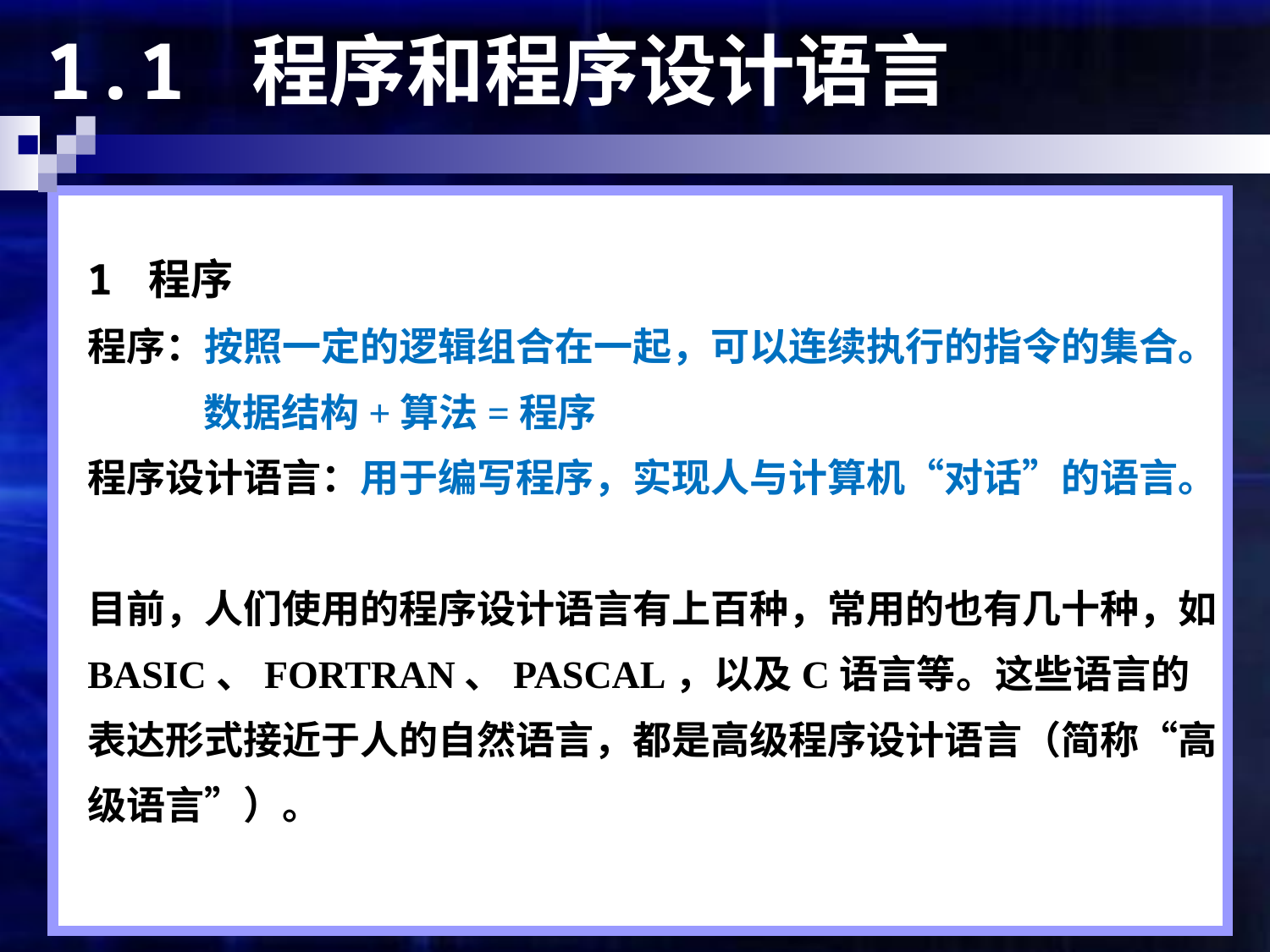

# 1.1 程序和程序设计语言
1 程序
程序：按照一定的逻辑组合在一起，可以连续执行的指令的集合。
            数据结构+算法=程序
程序设计语言：用于编写程序，实现人与计算机“对话”的语言。

目前，人们使用的程序设计语言有上百种，常用的也有几十种，如BASIC、FORTRAN、PASCAL，以及C语言等。这些语言的表达形式接近于人的自然语言，都是高级程序设计语言（简称“高级语言”）。